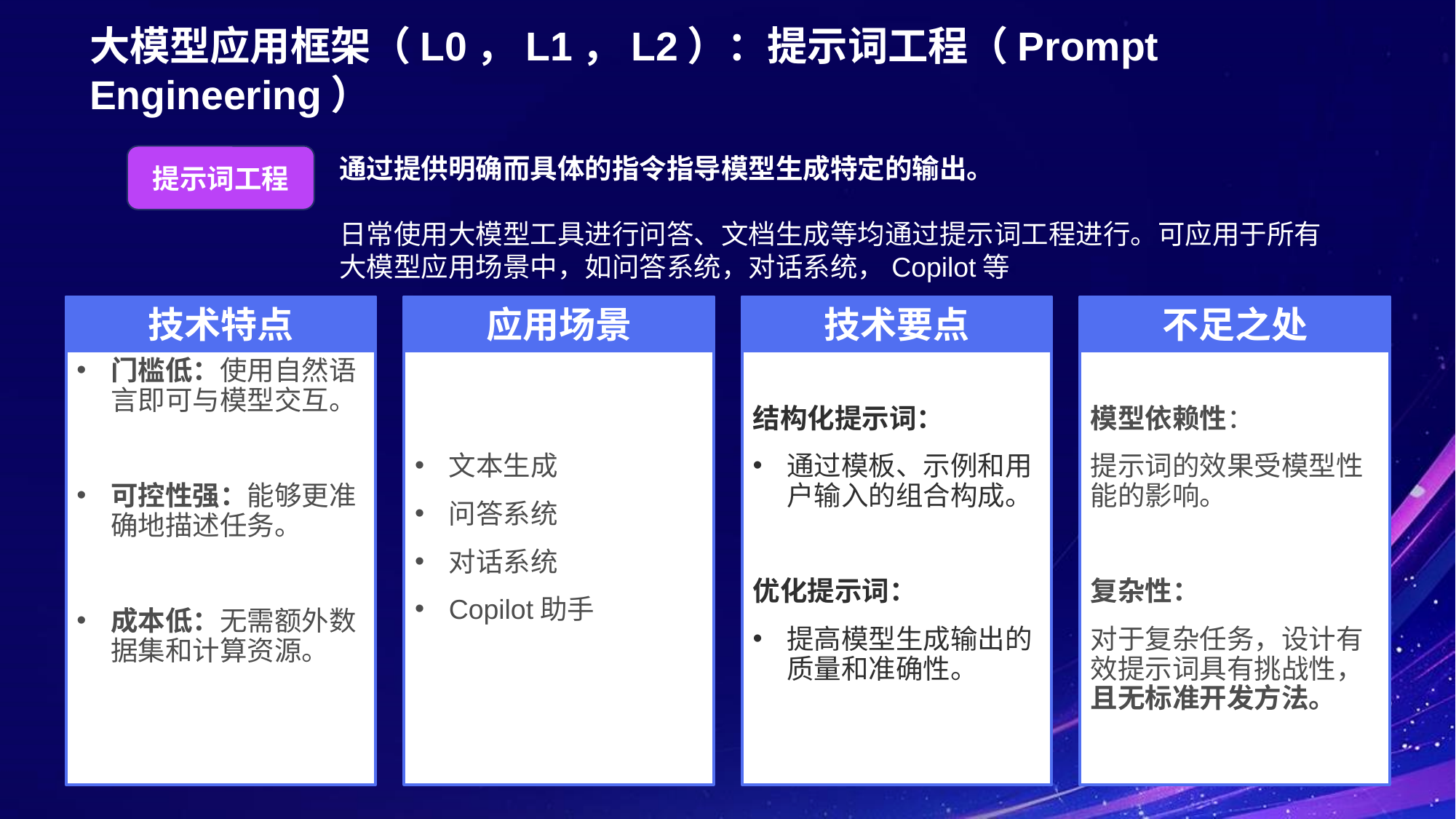

# 大模型应用框架（L0，L1，L2）：提示词工程（Prompt Engineering）
提示词工程
通过提供明确而具体的指令指导模型生成特定的输出。

日常使用大模型工具进行问答、文档生成等均通过提示词工程进行。可应用于所有大模型应用场景中，如问答系统，对话系统，Copilot等
技术特点
门槛低：使用自然语言即可与模型交互。

可控性强：能够更准确地描述任务。

成本低：无需额外数据集和计算资源。
应用场景

文本生成
问答系统
对话系统
Copilot助手

技术要点

结构化提示词：
通过模板、示例和用户输入的组合构成。

优化提示词：
提高模型生成输出的质量和准确性。
不足之处

模型依赖性：
提示词的效果受模型性能的影响。

复杂性：
对于复杂任务，设计有效提示词具有挑战性，且无标准开发方法。